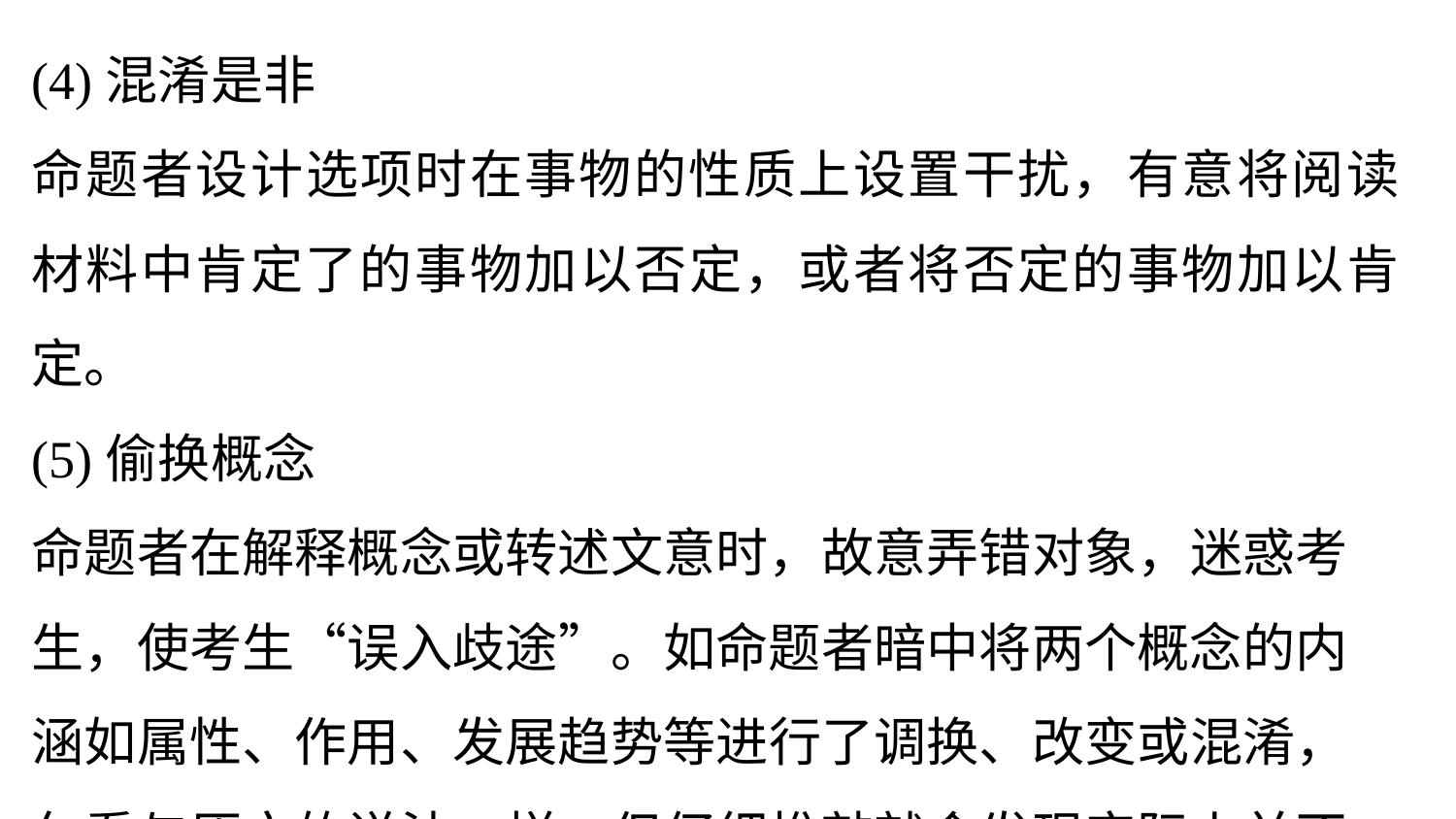

(4)混淆是非
命题者设计选项时在事物的性质上设置干扰，有意将阅读材料中肯定了的事物加以否定，或者将否定的事物加以肯定。
(5)偷换概念
命题者在解释概念或转述文意时，故意弄错对象，迷惑考生，使考生“误入歧途”。如命题者暗中将两个概念的内涵如属性、作用、发展趋势等进行了调换、改变或混淆，乍看与原文的说法一样，但仔细推敲就会发现实际上并不是一回事。